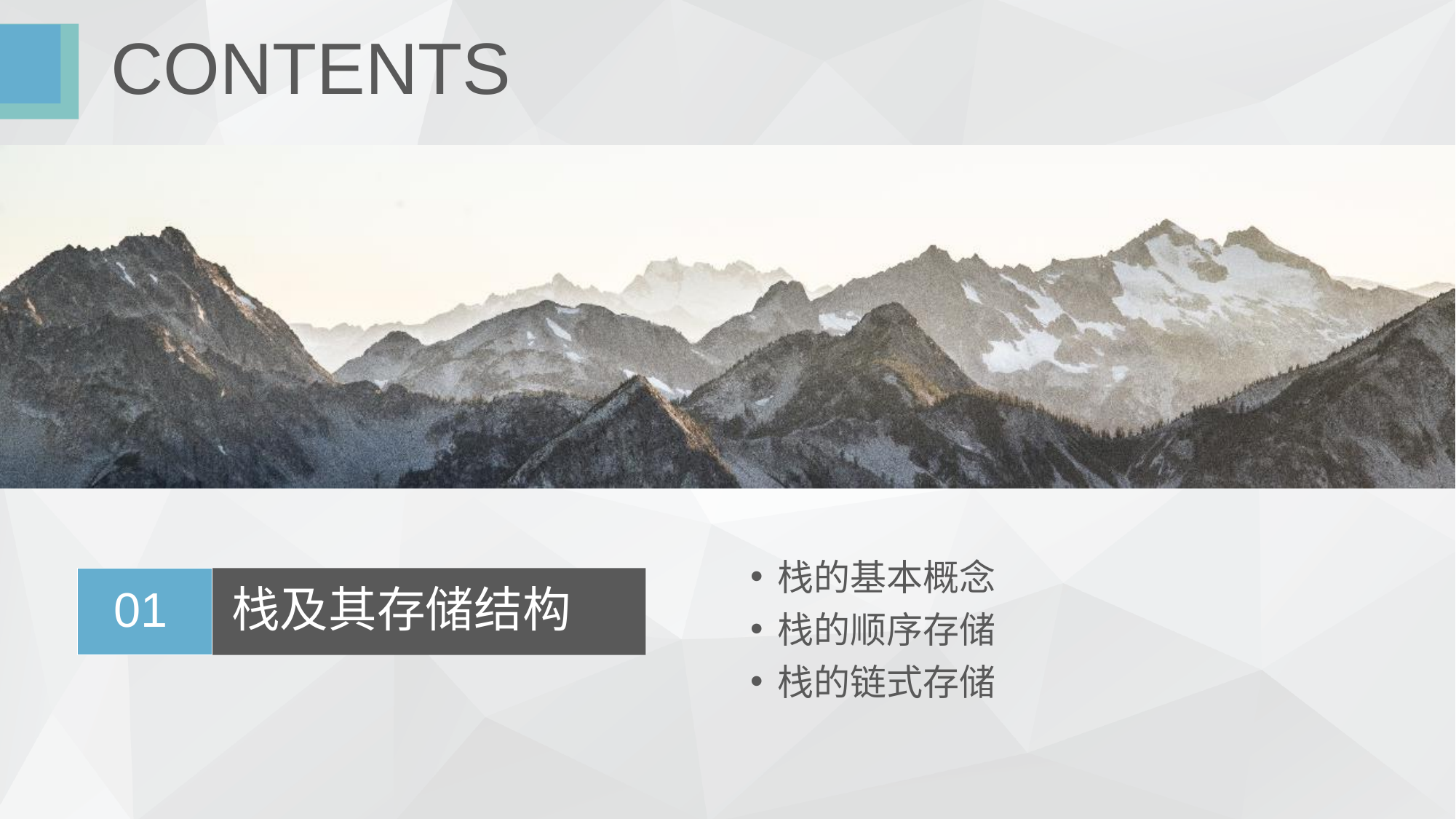

# CONTENTS
栈的基本概念
栈的顺序存储
栈的链式存储
01
            栈及其存储结构
3